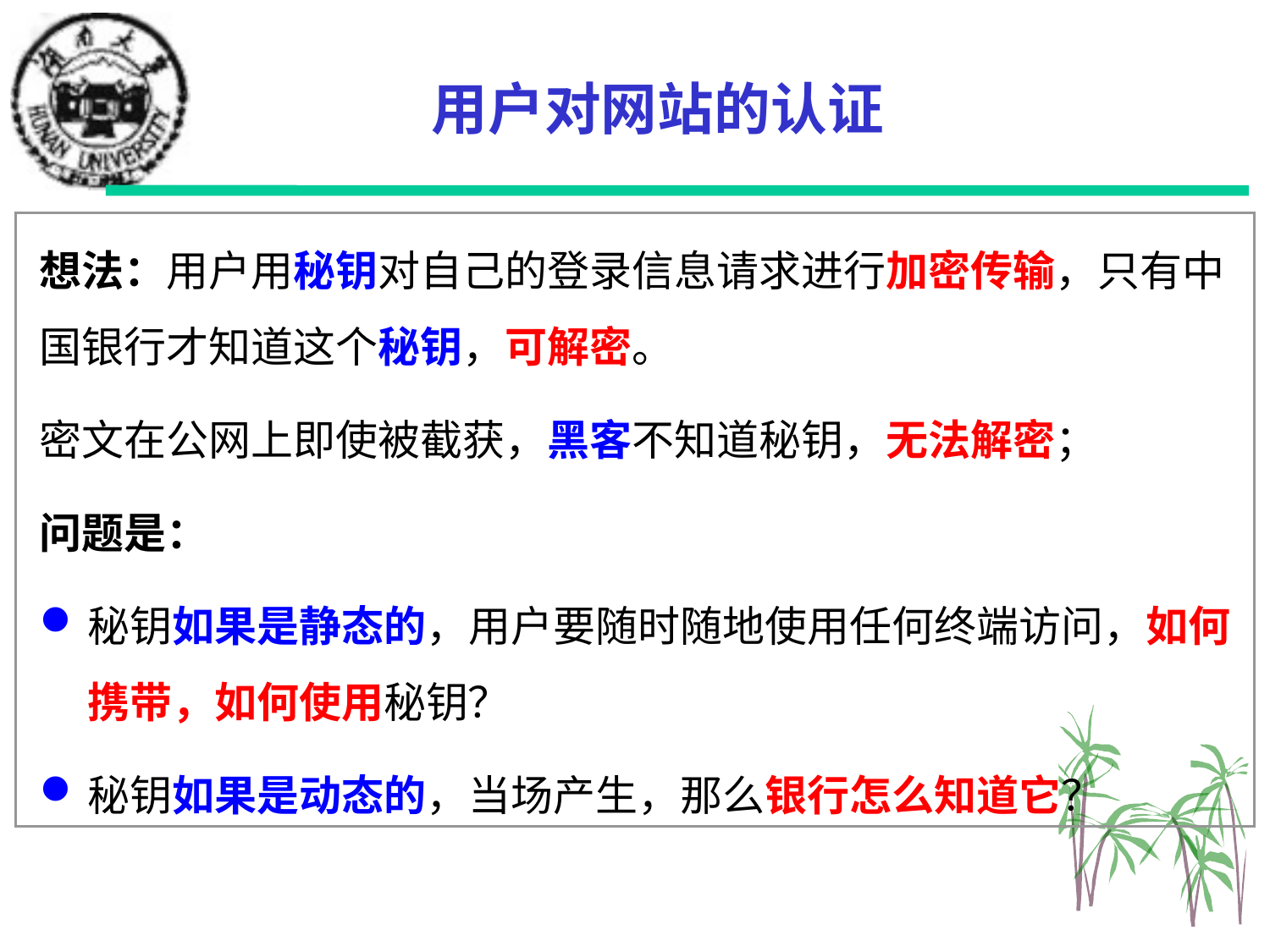

用户对网站的认证
想法：用户用秘钥对自己的登录信息请求进行加密传输，只有中国银行才知道这个秘钥，可解密。
密文在公网上即使被截获，黑客不知道秘钥，无法解密；
问题是：
秘钥如果是静态的，用户要随时随地使用任何终端访问，如何携带，如何使用秘钥？
秘钥如果是动态的，当场产生，那么银行怎么知道它？